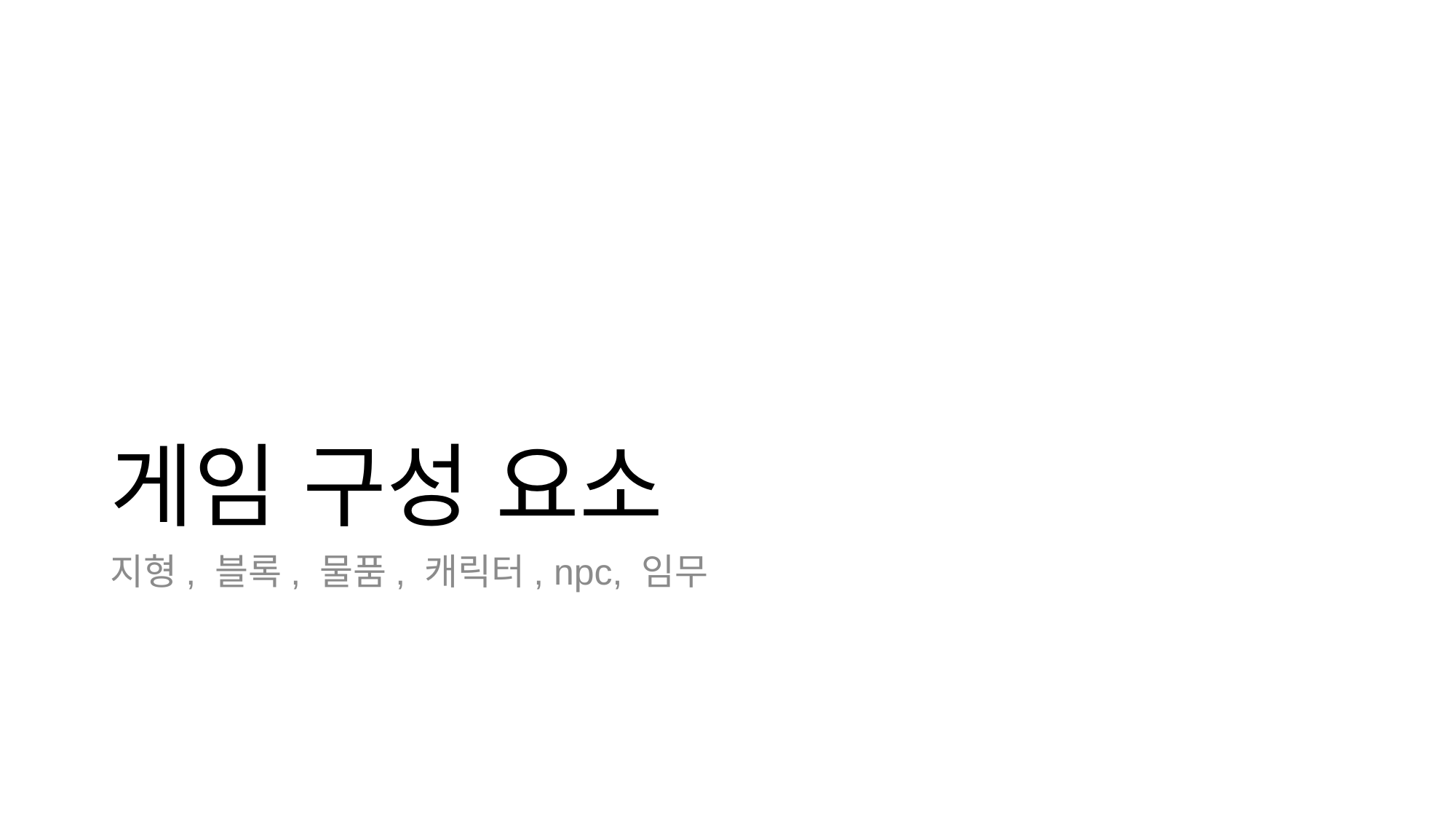

# 게임 구성 요소
지형, 블록, 물품, 캐릭터, npc, 임무